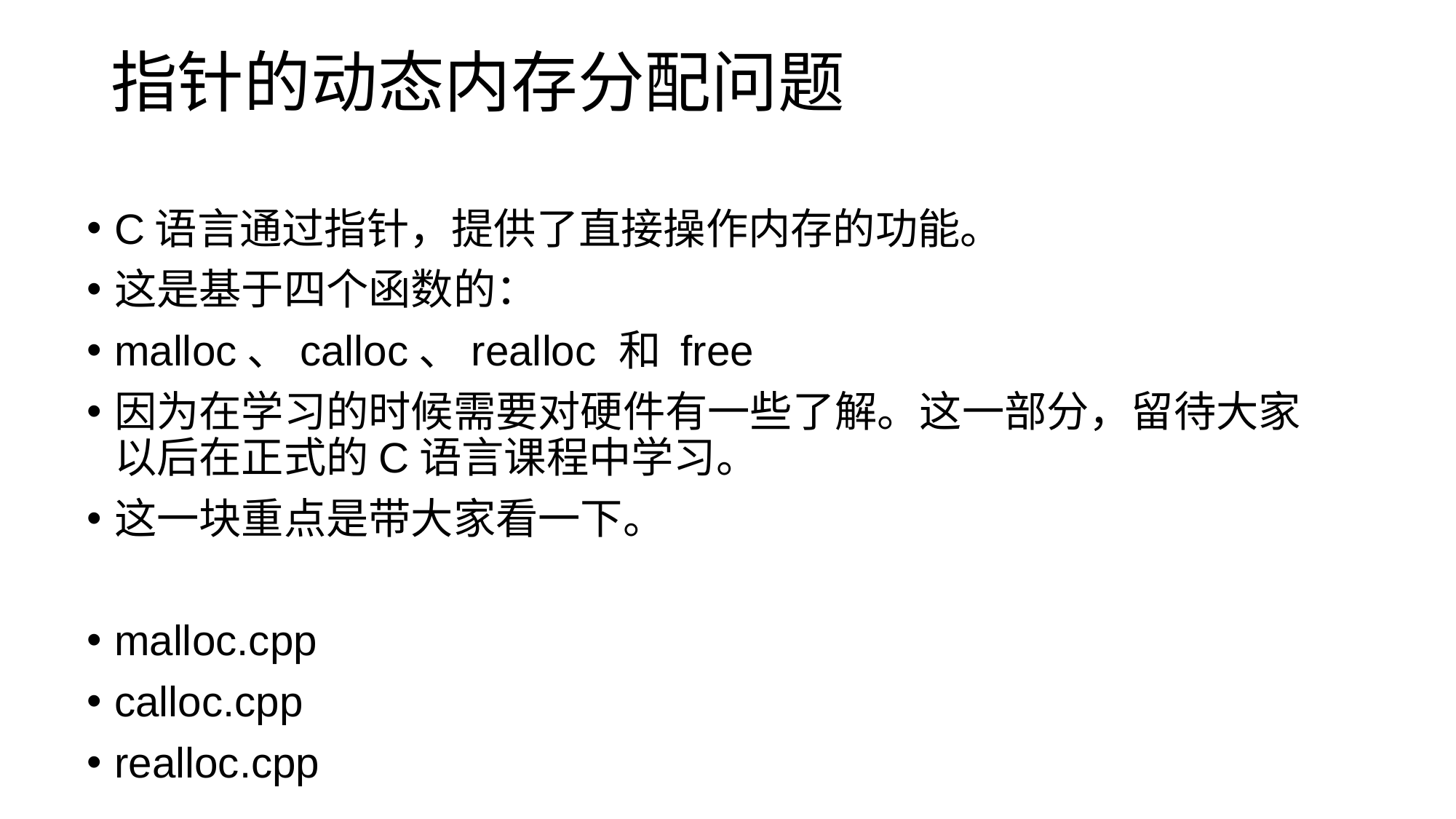

# 指针的动态内存分配问题
C语言通过指针，提供了直接操作内存的功能。
这是基于四个函数的：
malloc、calloc、realloc 和 free
因为在学习的时候需要对硬件有一些了解。这一部分，留待大家以后在正式的C语言课程中学习。
这一块重点是带大家看一下。

malloc.cpp
calloc.cpp
realloc.cpp